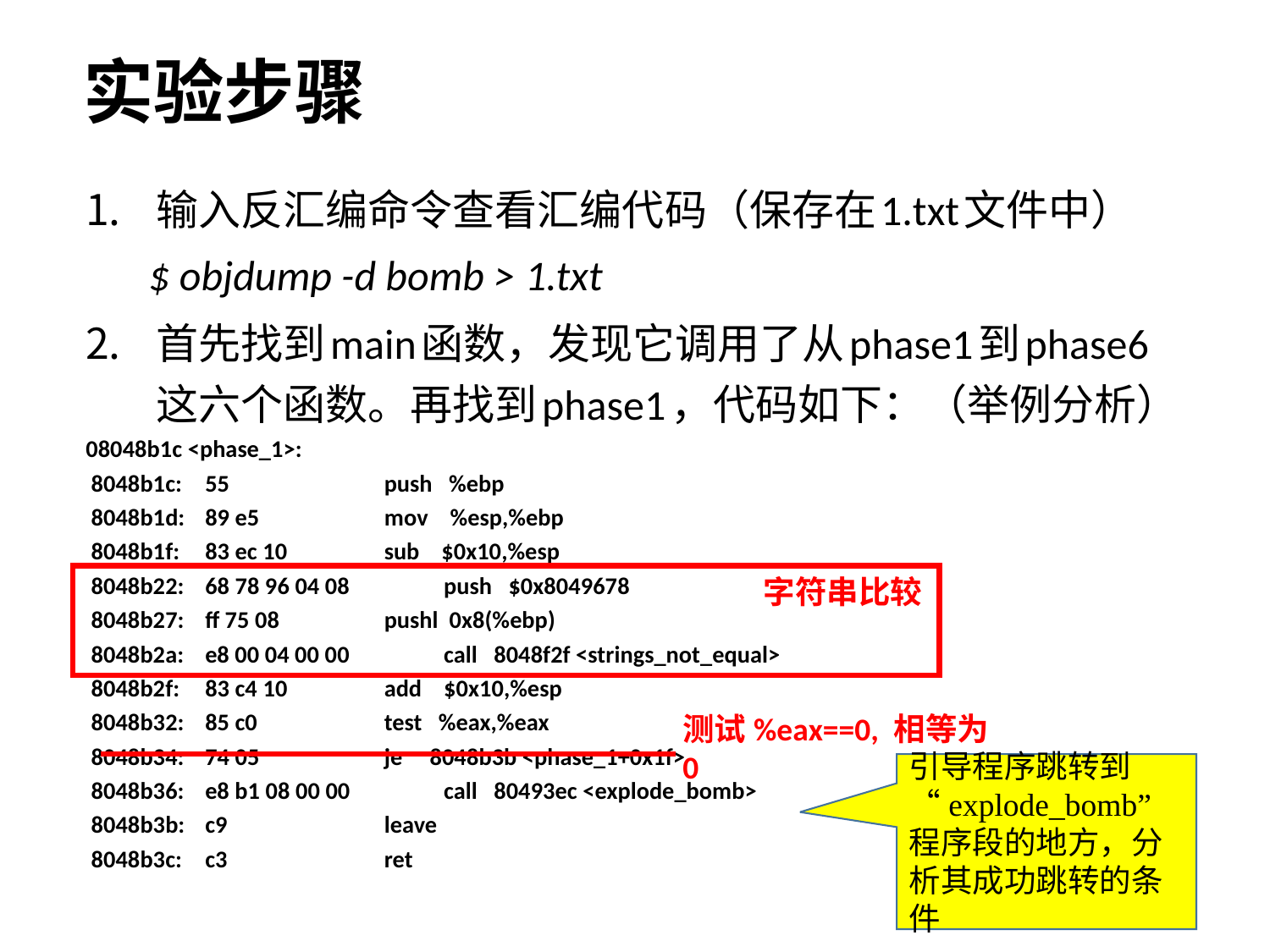

# 实验步骤
输入反汇编命令查看汇编代码（保存在1.txt文件中）
$ objdump -d bomb > 1.txt
首先找到main函数，发现它调用了从phase1到phase6这六个函数。再找到phase1，代码如下：（举例分析）
08048b1c <phase_1>:
 8048b1c:	55                   	push   %ebp
 8048b1d:	89 e5                	mov    %esp,%ebp
 8048b1f:	83 ec 10             	sub    $0x10,%esp
 8048b22:	68 78 96 04 08       	push   $0x8049678
 8048b27:	ff 75 08             	pushl  0x8(%ebp)
 8048b2a:	e8 00 04 00 00       	call   8048f2f <strings_not_equal>
 8048b2f:	83 c4 10             	add    $0x10,%esp
 8048b32:	85 c0                	test   %eax,%eax
 8048b34:	74 05                	je     8048b3b <phase_1+0x1f>
 8048b36:	e8 b1 08 00 00       	call   80493ec <explode_bomb>
 8048b3b:	c9                   	leave
 8048b3c:	c3                   	ret

字符串比较
测试%eax==0, 相等为0
引导程序跳转到“explode_bomb”程序段的地方，分析其成功跳转的条件